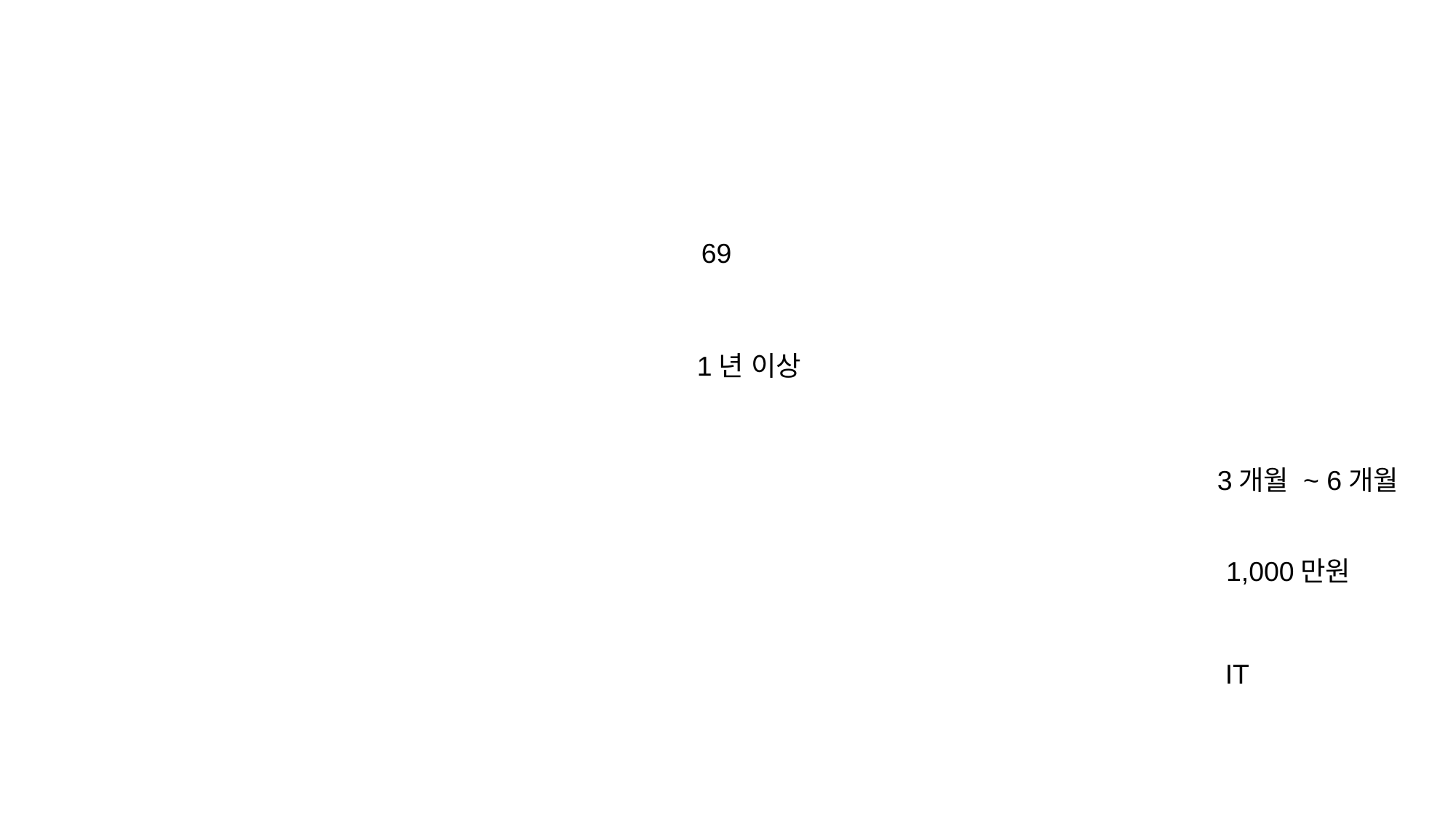

69
1년 이상
3개월 ~ 6개월
1,000만원
IT